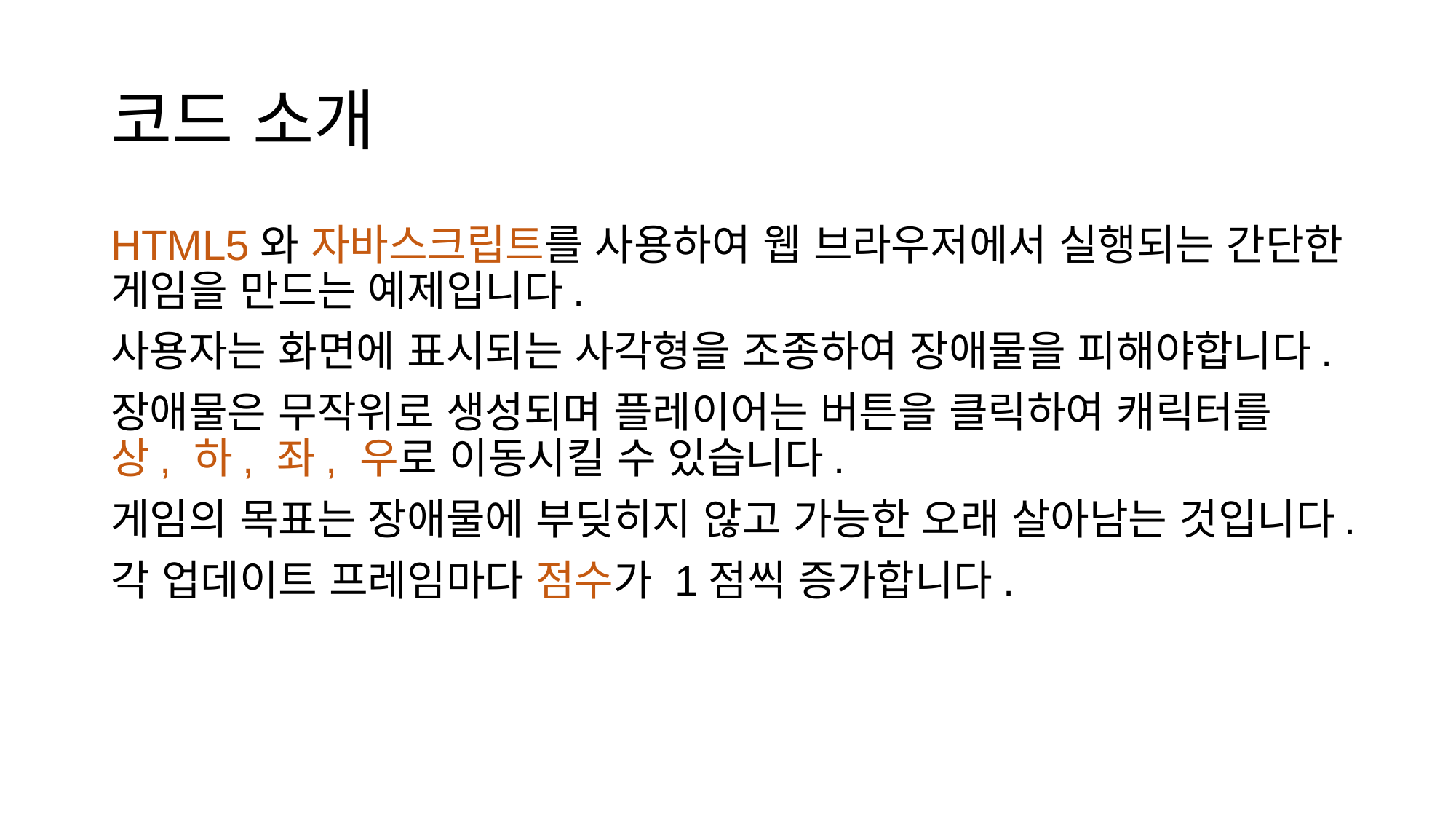

# 코드 소개
HTML5와 자바스크립트를 사용하여 웹 브라우저에서 실행되는 간단한 게임을 만드는 예제입니다.
사용자는 화면에 표시되는 사각형을 조종하여 장애물을 피해야합니다.
장애물은 무작위로 생성되며 플레이어는 버튼을 클릭하여 캐릭터를 상, 하, 좌, 우로 이동시킬 수 있습니다.
게임의 목표는 장애물에 부딪히지 않고 가능한 오래 살아남는 것입니다.
각 업데이트 프레임마다 점수가 1점씩 증가합니다.